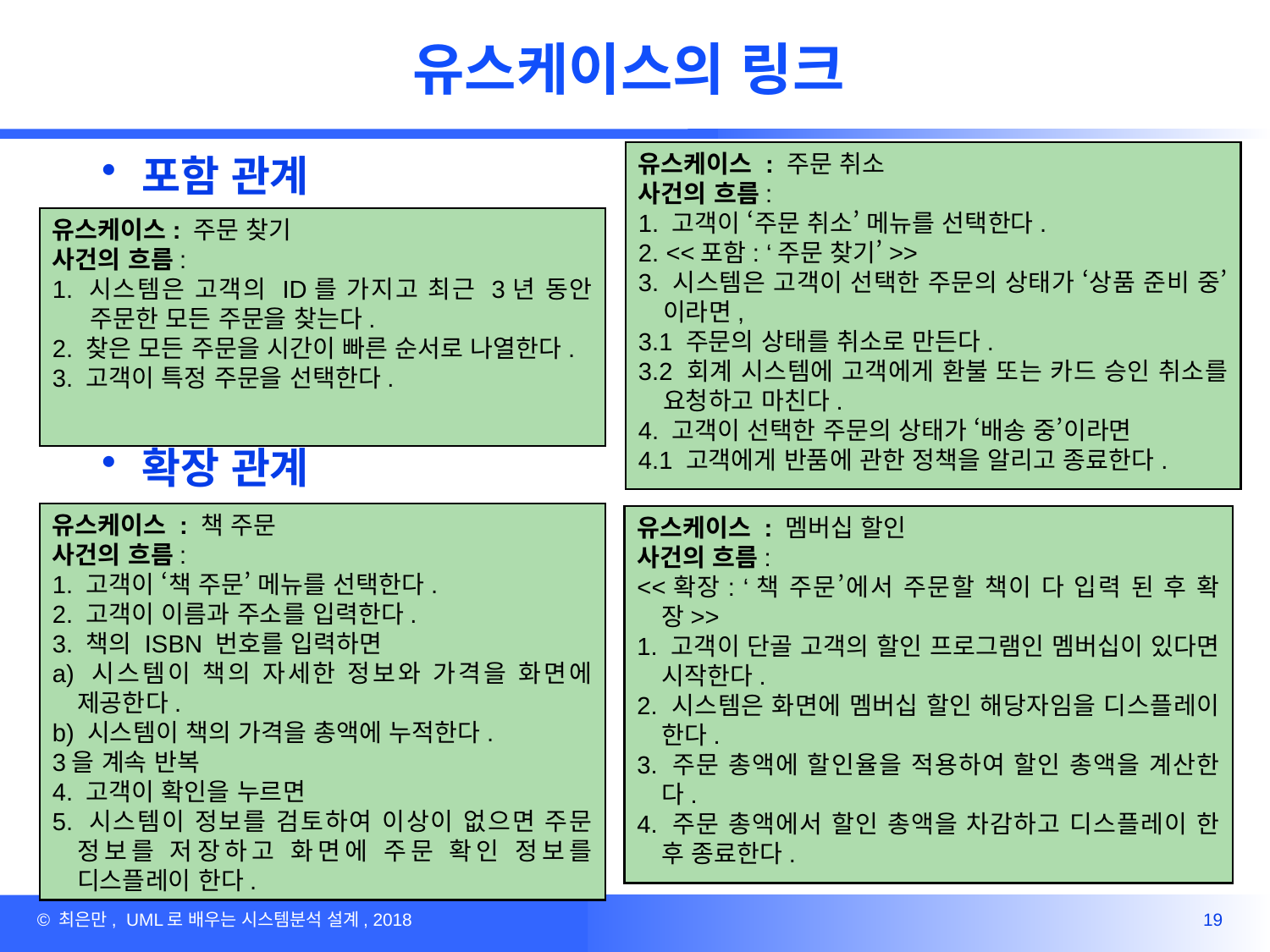

# 유스케이스의 링크
유스케이스 : 주문 취소
사건의 흐름:
1. 고객이 ‘주문 취소’ 메뉴를 선택한다.
2. <<포함: ‘주문 찾기’>>
3. 시스템은 고객이 선택한 주문의 상태가 ‘상품 준비 중’이라면,
3.1 주문의 상태를 취소로 만든다.
3.2 회계 시스템에 고객에게 환불 또는 카드 승인 취소를 요청하고 마친다.
4. 고객이 선택한 주문의 상태가 ‘배송 중’이라면
4.1 고객에게 반품에 관한 정책을 알리고 종료한다.
포함 관계

확장 관계

유스케이스: 주문 찾기
사건의 흐름:
1. 시스템은 고객의 ID를 가지고 최근 3년 동안 주문한 모든 주문을 찾는다.
2. 찾은 모든 주문을 시간이 빠른 순서로 나열한다.
3. 고객이 특정 주문을 선택한다.
유스케이스 : 책 주문
사건의 흐름:
1. 고객이 ‘책 주문’ 메뉴를 선택한다.
2. 고객이 이름과 주소를 입력한다.
3. 책의 ISBN 번호를 입력하면
a) 시스템이 책의 자세한 정보와 가격을 화면에 제공한다.
b) 시스템이 책의 가격을 총액에 누적한다.
3을 계속 반복
4. 고객이 확인을 누르면
5. 시스템이 정보를 검토하여 이상이 없으면 주문 정보를 저장하고 화면에 주문 확인 정보를 디스플레이 한다.
유스케이스 : 멤버십 할인
사건의 흐름:
<<확장: ‘책 주문’에서 주문할 책이 다 입력 된 후 확장>>
1. 고객이 단골 고객의 할인 프로그램인 멤버십이 있다면 시작한다.
2. 시스템은 화면에 멤버십 할인 해당자임을 디스플레이 한다.
3. 주문 총액에 할인율을 적용하여 할인 총액을 계산한다.
4. 주문 총액에서 할인 총액을 차감하고 디스플레이 한 후 종료한다.